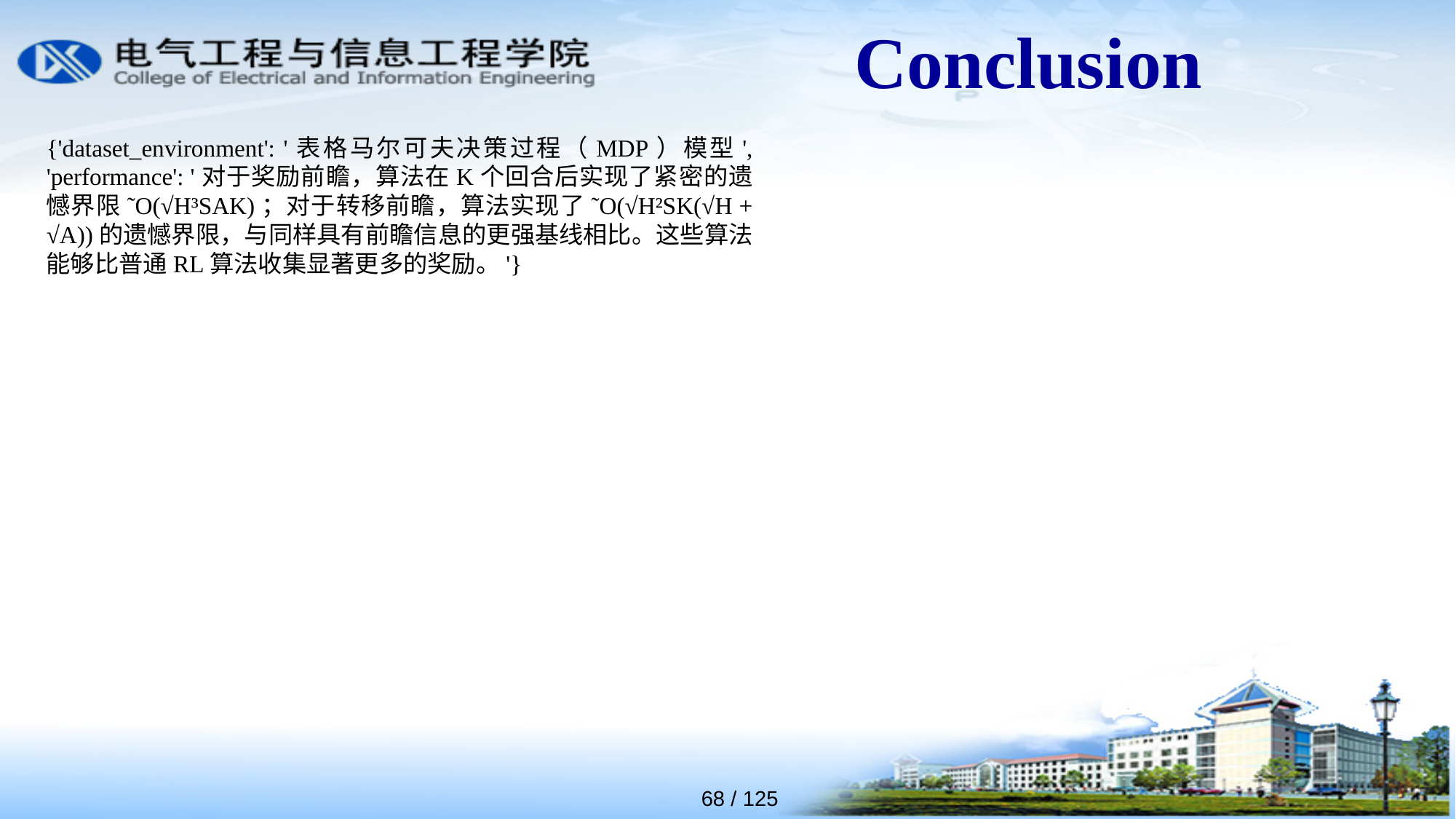

Conclusion
{'dataset_environment': '表格马尔可夫决策过程（MDP）模型', 'performance': '对于奖励前瞻，算法在K个回合后实现了紧密的遗憾界限˜O(√H³SAK)；对于转移前瞻，算法实现了˜O(√H²SK(√H + √A))的遗憾界限，与同样具有前瞻信息的更强基线相比。这些算法能够比普通RL算法收集显著更多的奖励。'}
68 / 125